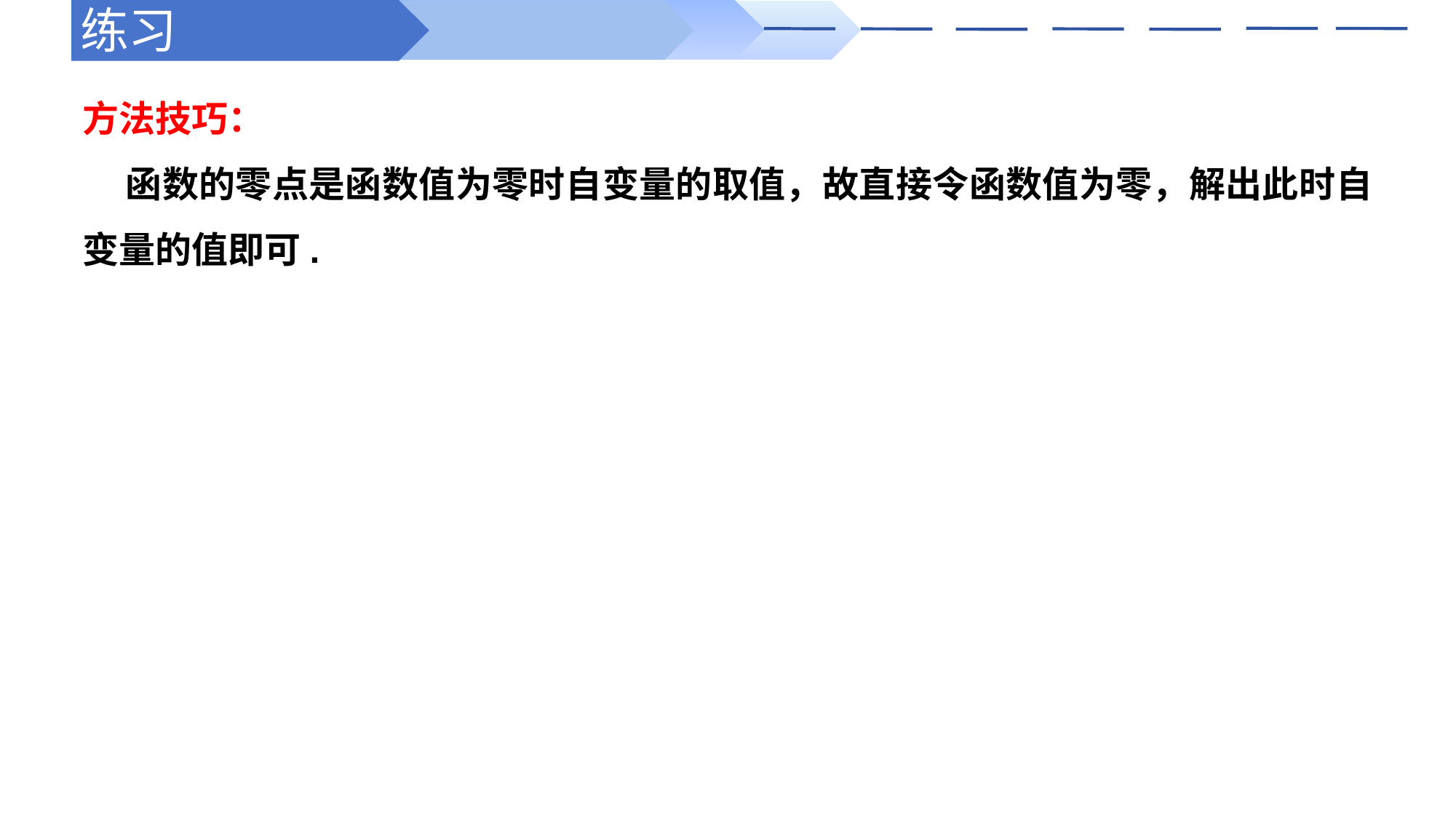

练习

方法技巧：
    函数的零点是函数值为零时自变量的取值，故直接令函数值为零，解出此时自变量的值即可.